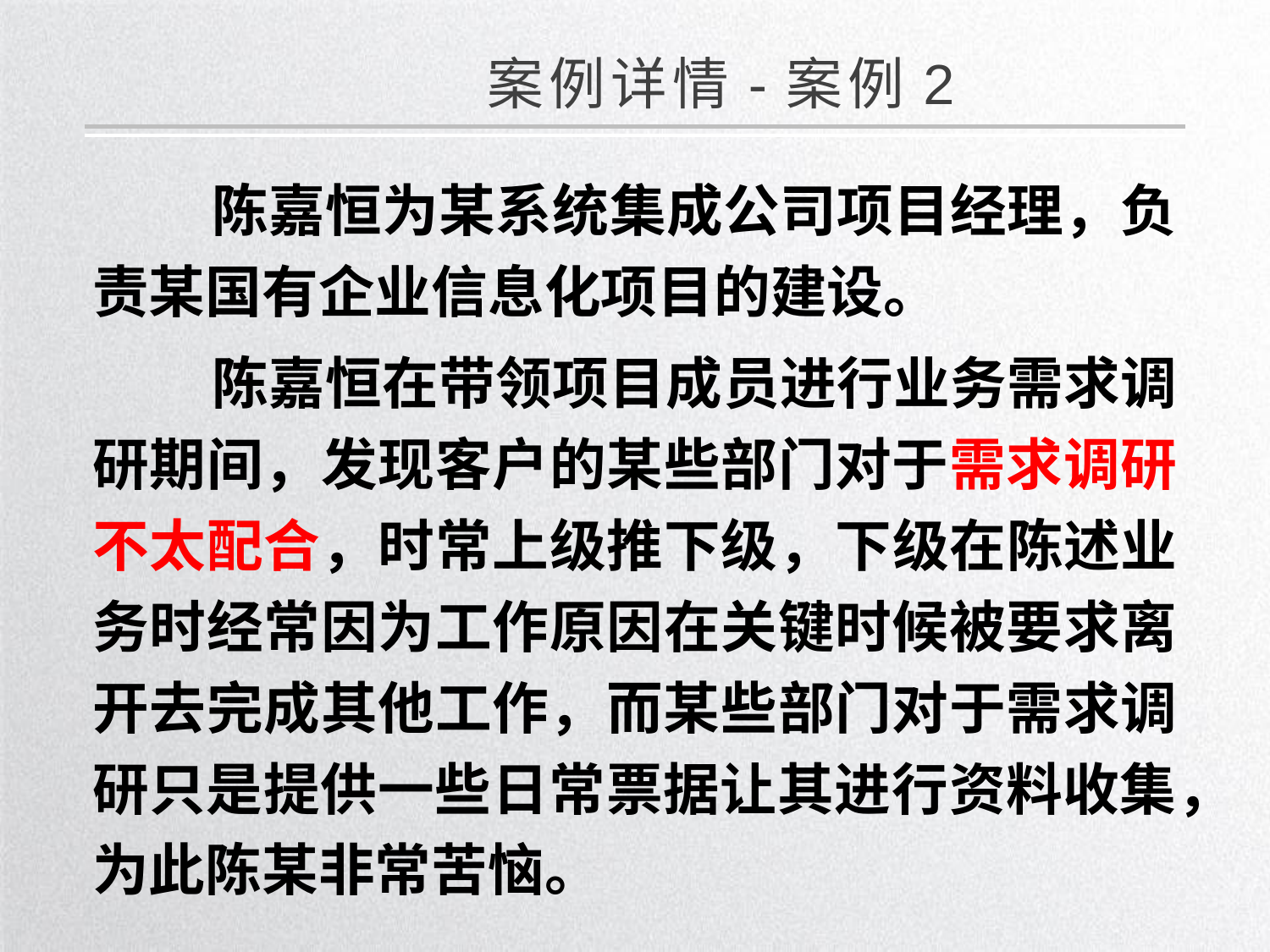

案例详情-案例2
        陈嘉恒为某系统集成公司项目经理，负责某国有企业信息化项目的建设。
        陈嘉恒在带领项目成员进行业务需求调研期间，发现客户的某些部门对于需求调研不太配合，时常上级推下级，下级在陈述业务时经常因为工作原因在关键时候被要求离开去完成其他工作，而某些部门对于需求调研只是提供一些日常票据让其进行资料收集，为此陈某非常苦恼。